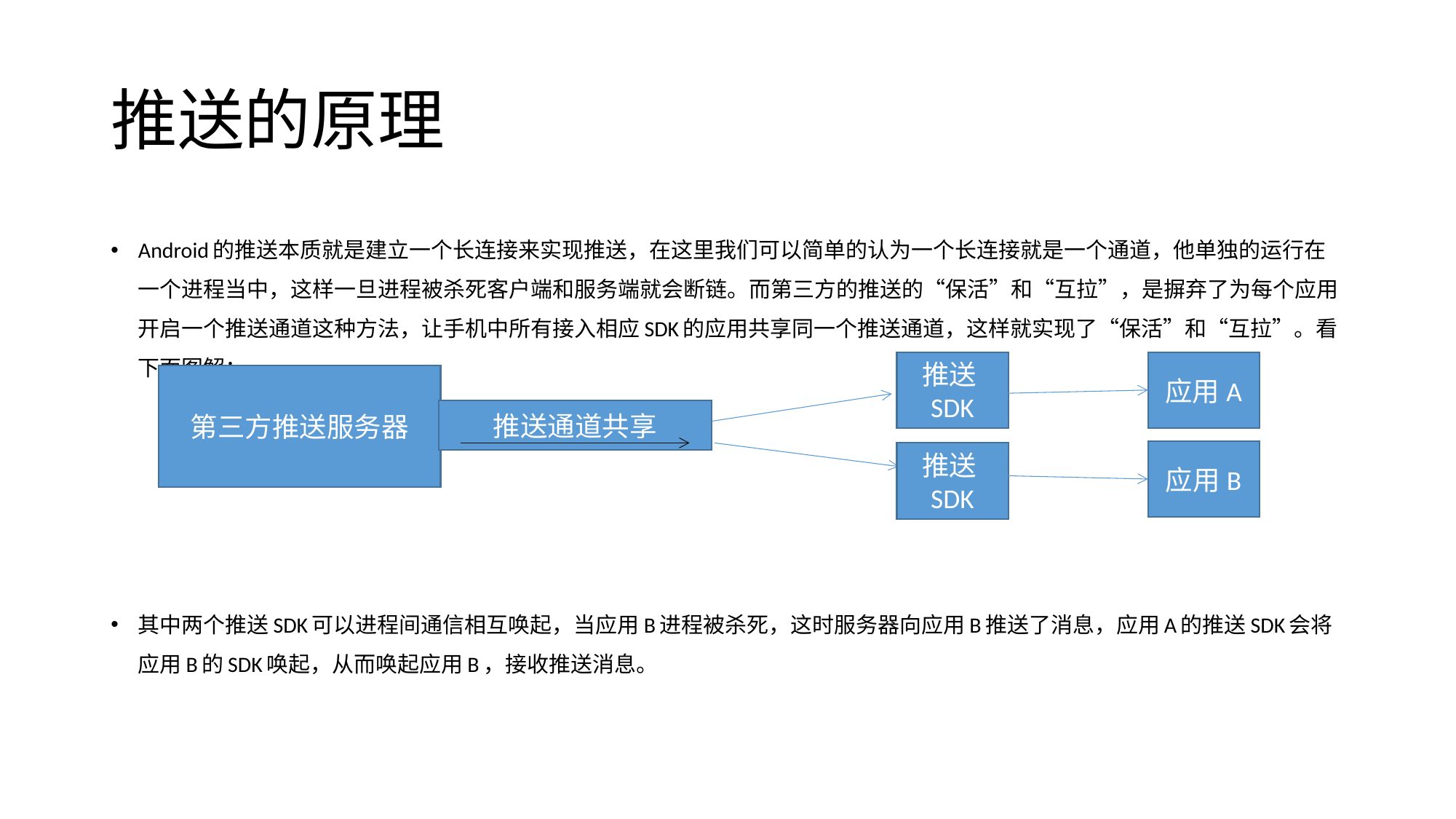

# 推送的原理
Android的推送本质就是建立一个长连接来实现推送，在这里我们可以简单的认为一个长连接就是一个通道，他单独的运行在一个进程当中，这样一旦进程被杀死客户端和服务端就会断链。而第三方的推送的“保活”和“互拉”，是摒弃了为每个应用开启一个推送通道这种方法，让手机中所有接入相应SDK的应用共享同一个推送通道，这样就实现了“保活”和“互拉”。看下面图解：

其中两个推送SDK可以进程间通信相互唤起，当应用B进程被杀死，这时服务器向应用B推送了消息，应用A的推送SDK会将应用B的SDK唤起，从而唤起应用B，接收推送消息。

推送SDK
应用A
第三方推送服务器
推送通道共享
应用B
推送SDK